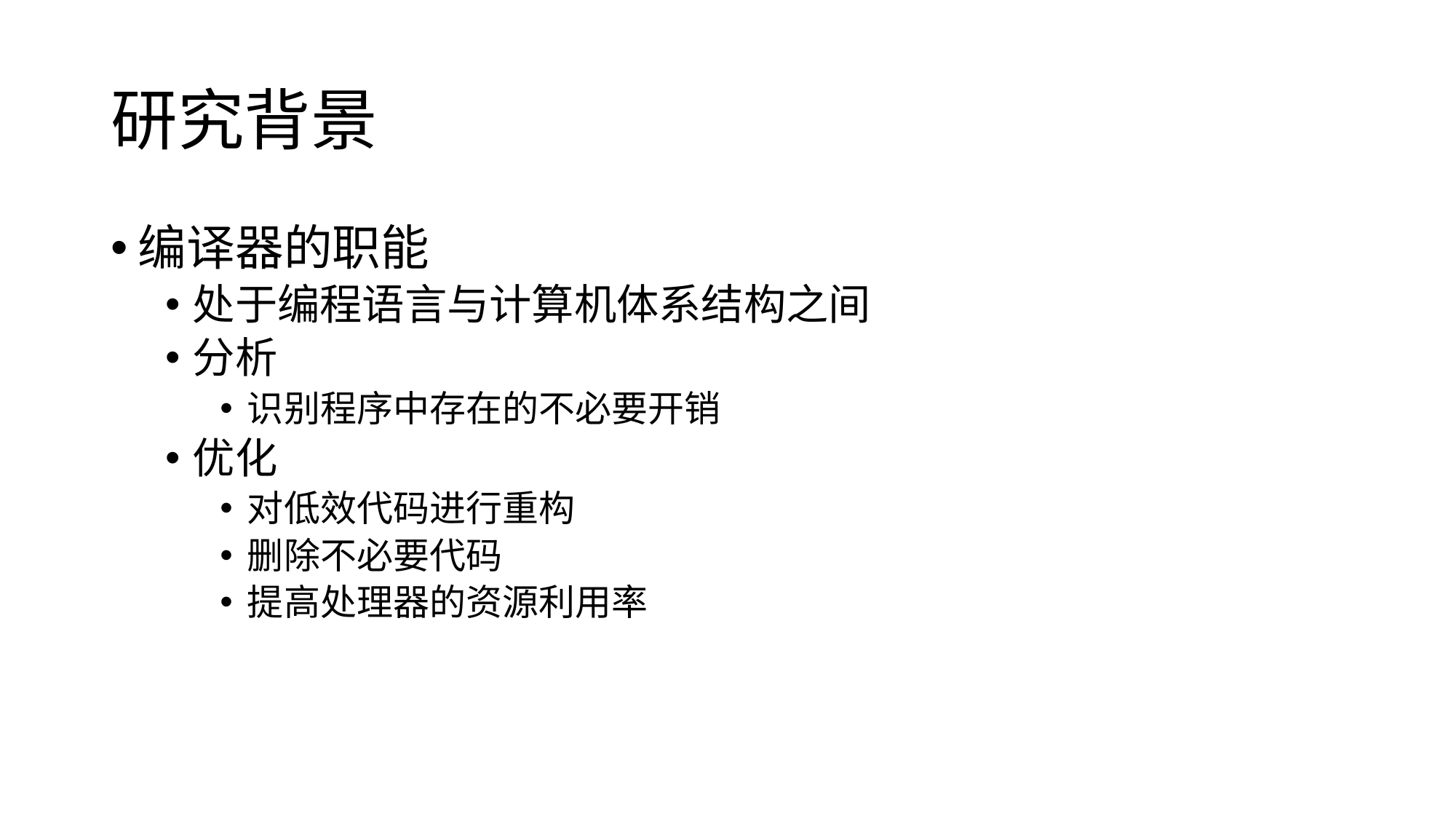

# 研究背景
编译器的职能
处于编程语言与计算机体系结构之间
分析
识别程序中存在的不必要开销
优化
对低效代码进行重构
删除不必要代码
提高处理器的资源利用率